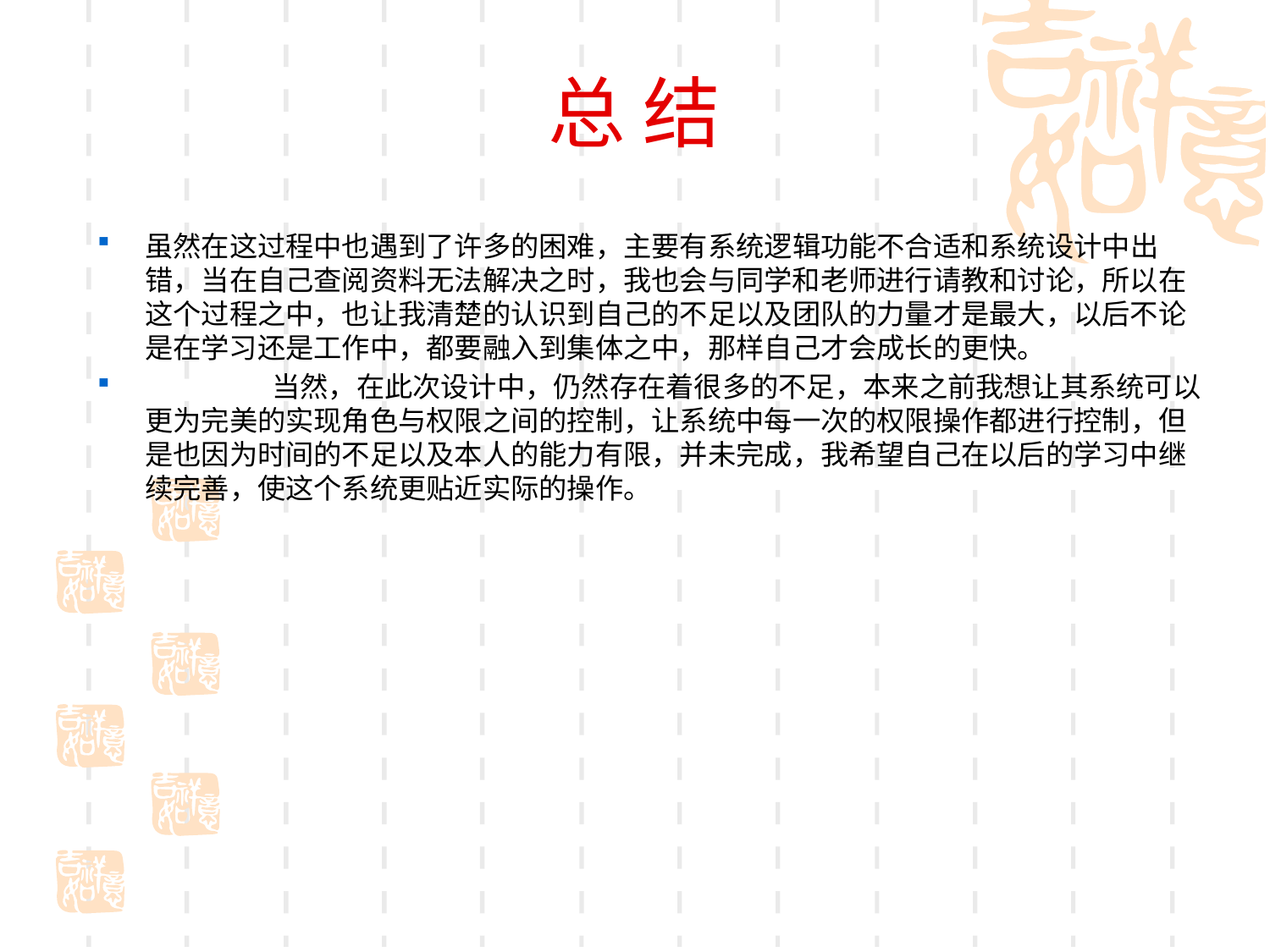

# 总 结
虽然在这过程中也遇到了许多的困难，主要有系统逻辑功能不合适和系统设计中出错，当在自己查阅资料无法解决之时，我也会与同学和老师进行请教和讨论，所以在这个过程之中，也让我清楚的认识到自己的不足以及团队的力量才是最大，以后不论是在学习还是工作中，都要融入到集体之中，那样自己才会成长的更快。
	当然，在此次设计中，仍然存在着很多的不足，本来之前我想让其系统可以更为完美的实现角色与权限之间的控制，让系统中每一次的权限操作都进行控制，但是也因为时间的不足以及本人的能力有限，并未完成，我希望自己在以后的学习中继续完善，使这个系统更贴近实际的操作。